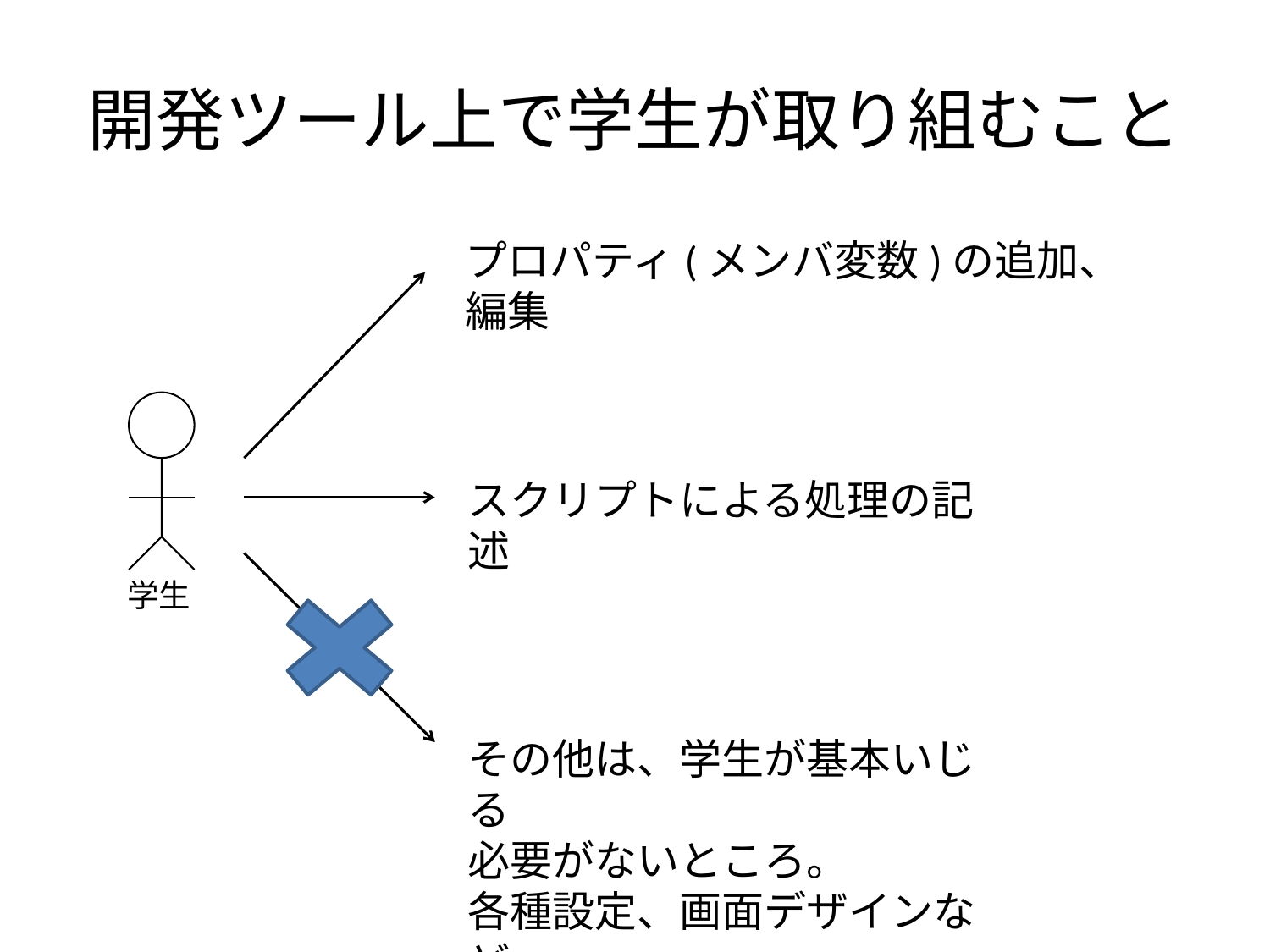

# 開発ツール上で学生が取り組むこと
プロパティ(メンバ変数)の追加、編集

スクリプトによる処理の記述
学生

その他は、学生が基本いじる
必要がないところ。
各種設定、画面デザインなど